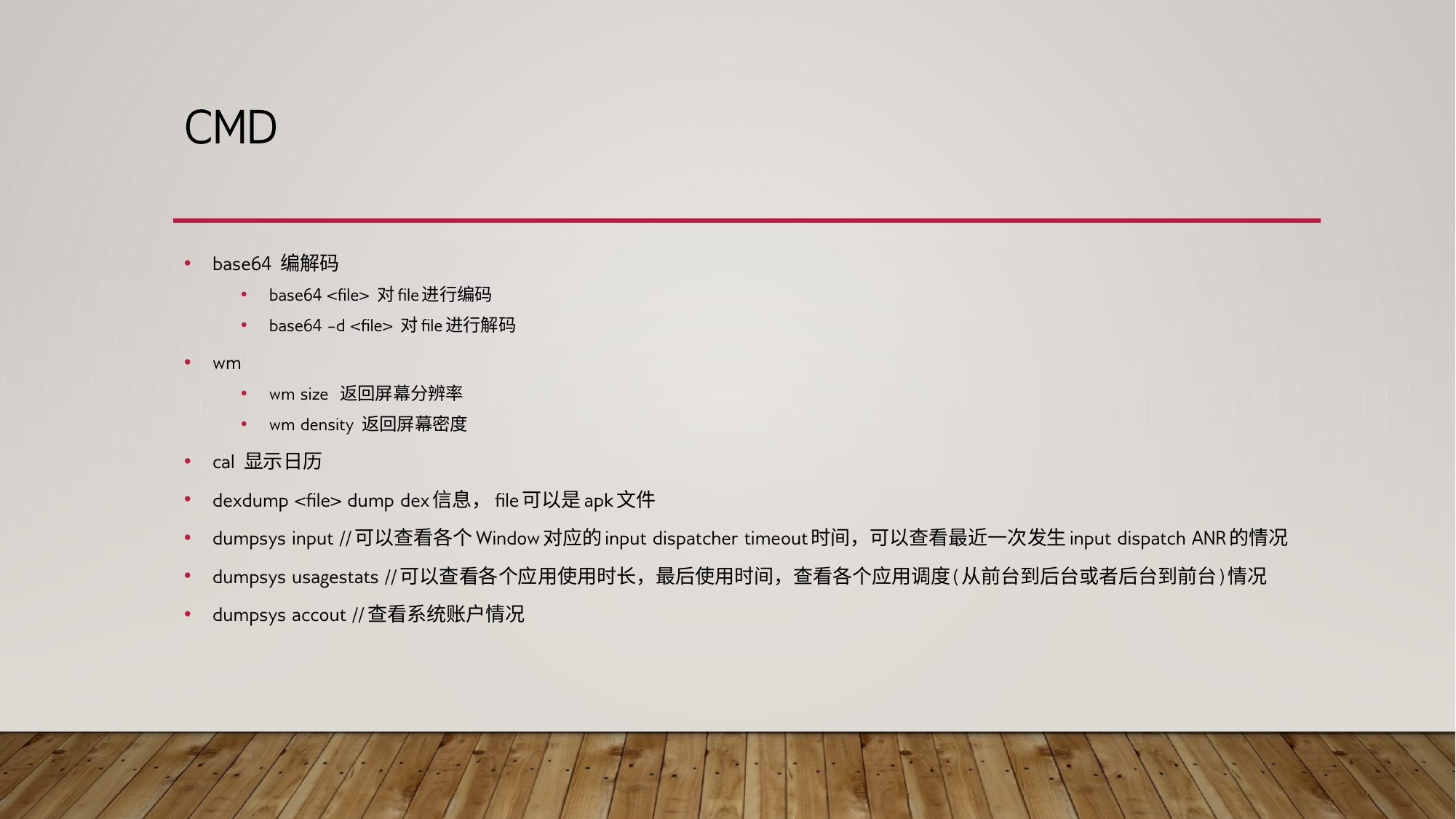

# CMD
base64 编解码
base64 <file> 对file进行编码
base64 –d <file> 对file进行解码
wm
wm size	返回屏幕分辨率
wm density 返回屏幕密度
cal 显示日历
dexdump <file> dump dex信息，file可以是apk文件
dumpsys input //可以查看各个Window对应的input dispatcher timeout时间，可以查看最近一次发生input dispatch ANR的情况
dumpsys usagestats //可以查看各个应用使用时长，最后使用时间，查看各个应用调度(从前台到后台或者后台到前台)情况
dumpsys accout //查看系统账户情况